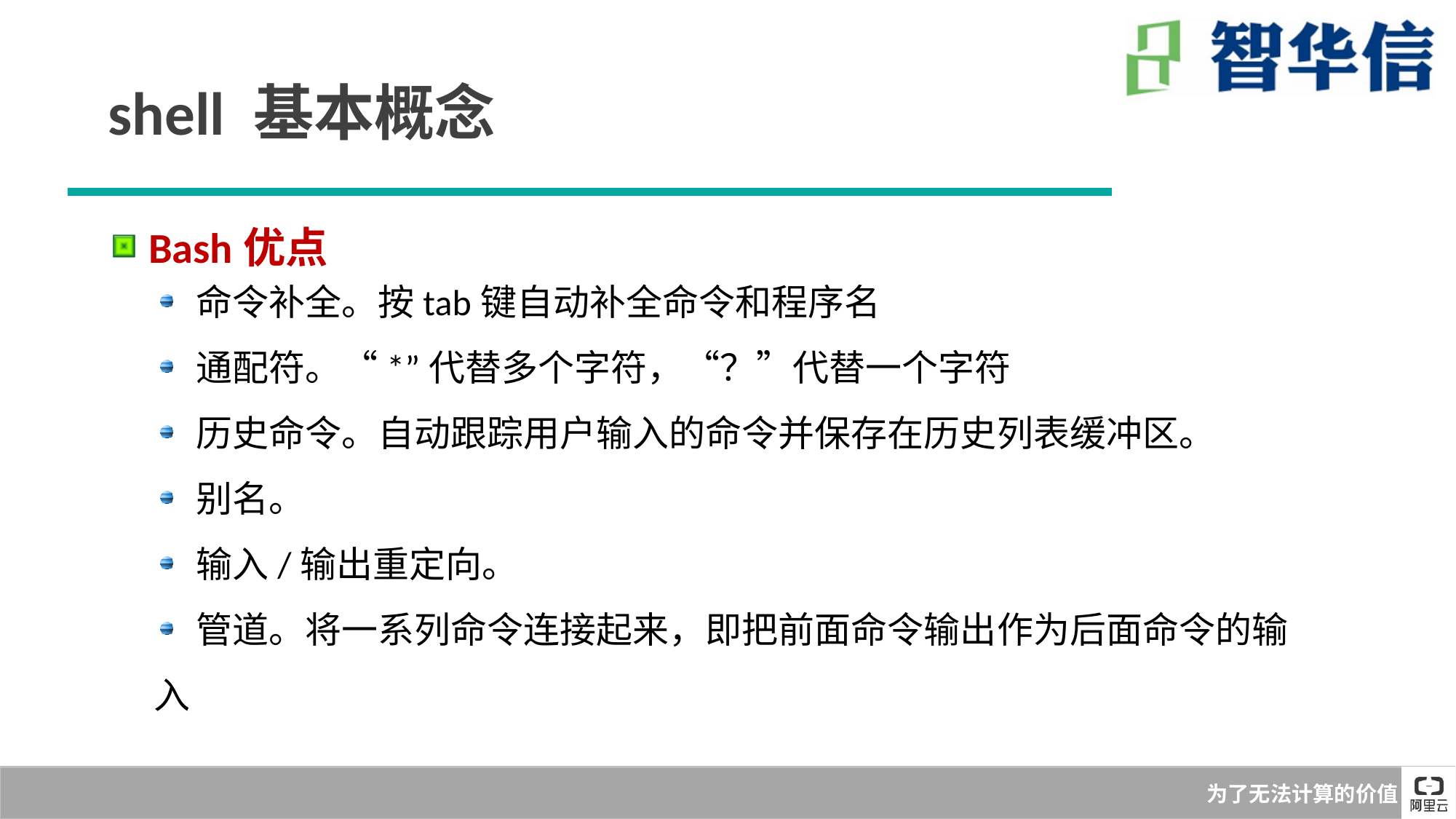

shell 基本概念
 Bash优点
 命令补全。按tab键自动补全命令和程序名
 通配符。“*”代替多个字符，“？”代替一个字符
 历史命令。自动跟踪用户输入的命令并保存在历史列表缓冲区。
 别名。
 输入/输出重定向。
 管道。将一系列命令连接起来，即把前面命令输出作为后面命令的输入